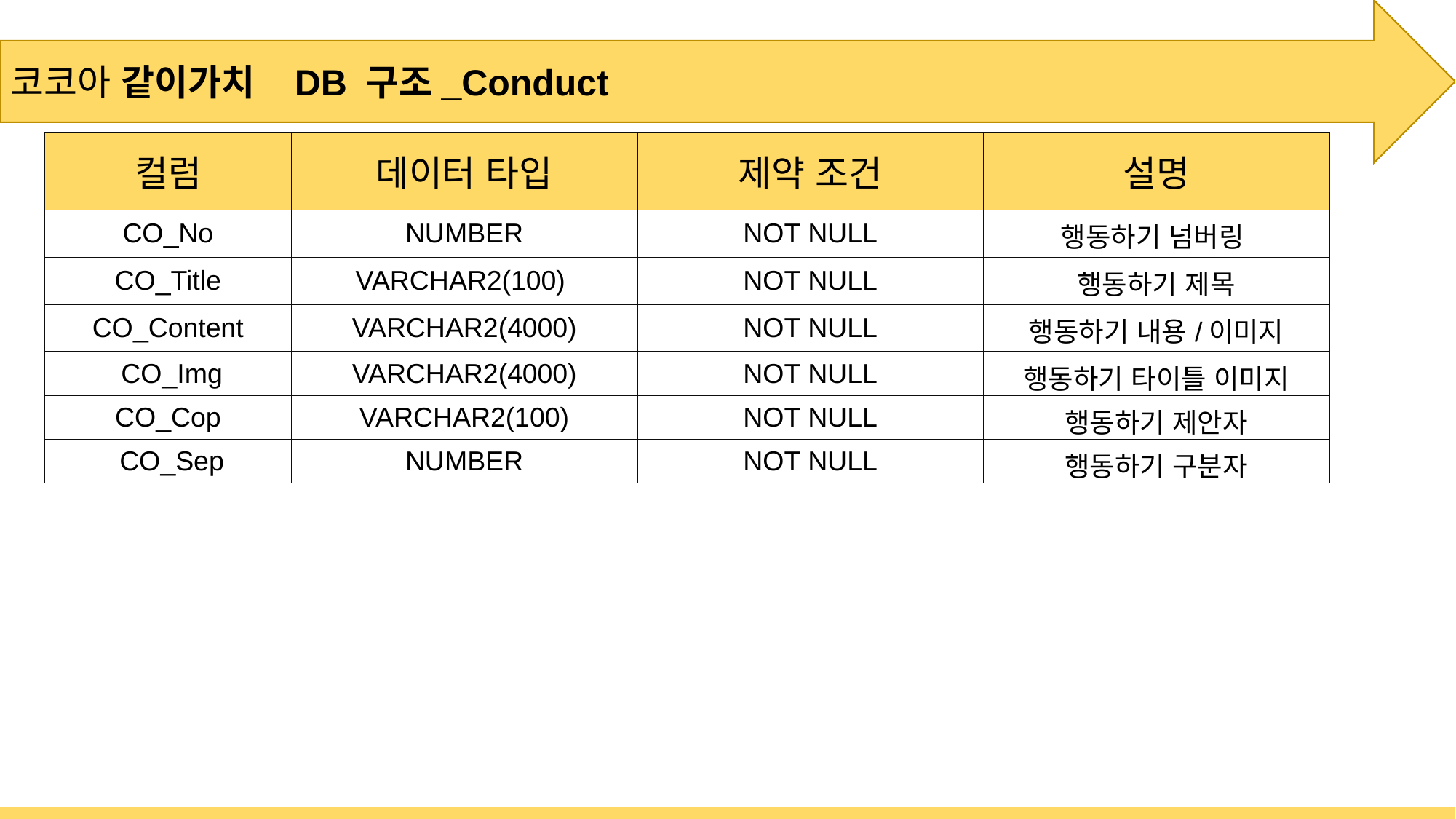

코코아 같이가치   DB 구조_Conduct
| 컬럼 | 데이터 타입 | 제약 조건 | 설명 |
| --- | --- | --- | --- |
| CO\_No | NUMBER | NOT NULL | 행동하기 넘버링 |
| CO\_Title | VARCHAR2(100) | NOT NULL | 행동하기 제목 |
| CO\_Content | VARCHAR2(4000) | NOT NULL | 행동하기 내용/이미지 |
| CO\_Img | VARCHAR2(4000) | NOT NULL | 행동하기 타이틀 이미지 |
| CO\_Cop | VARCHAR2(100) | NOT NULL | 행동하기 제안자 |
| CO\_Sep | NUMBER | NOT NULL | 행동하기 구분자 |